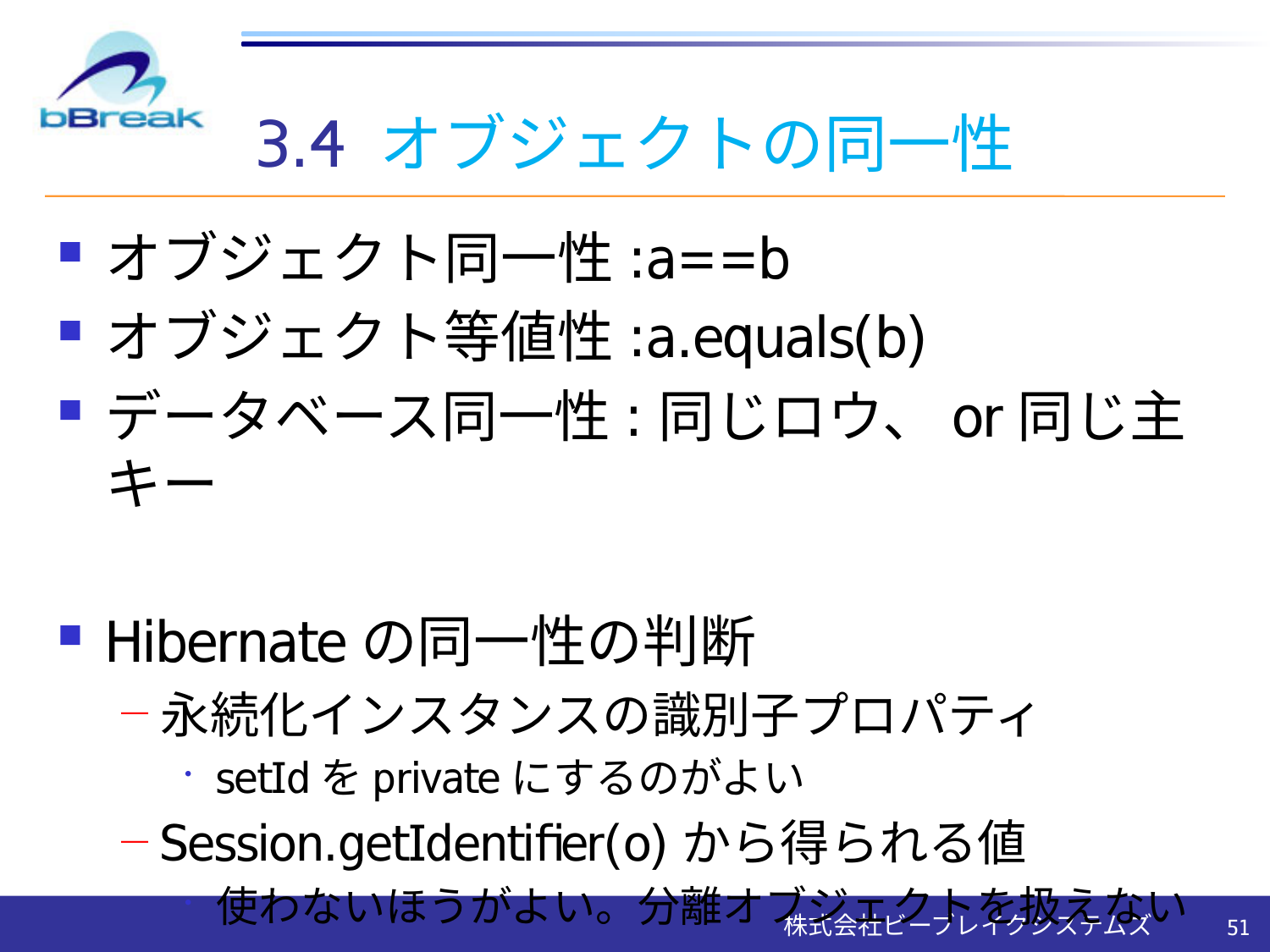

# 3.4 オブジェクトの同一性
オブジェクト同一性:a==b
オブジェクト等値性:a.equals(b)
データベース同一性:同じロウ、or同じ主キー

Hibernateの同一性の判断
永続化インスタンスの識別子プロパティ
setIdをprivateにするのがよい
Session.getIdentifier(o)から得られる値
使わないほうがよい。分離オブジェクトを扱えない